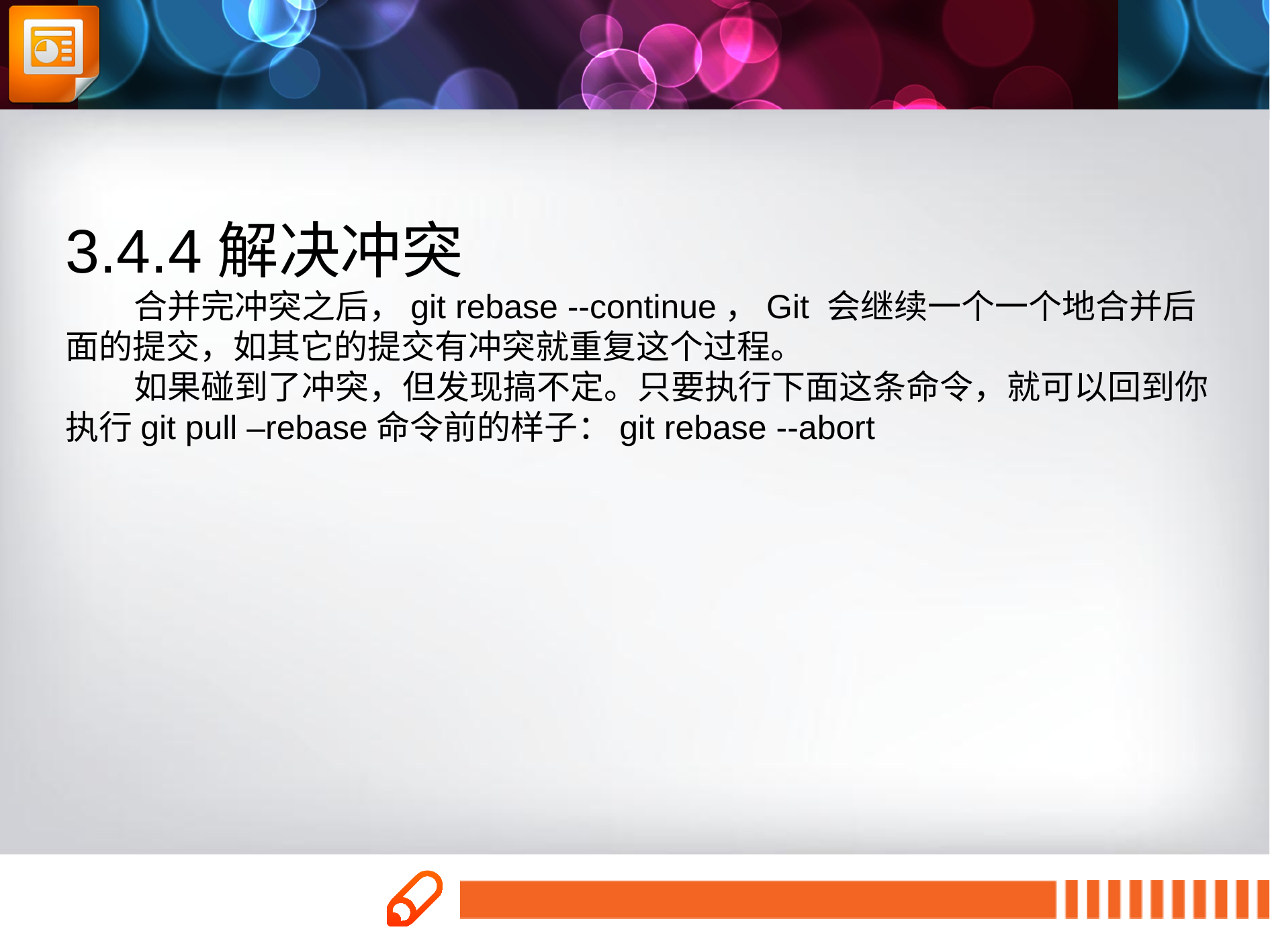

3.4.4解决冲突
        合并完冲突之后，git rebase --continue，Git 会继续一个一个地合并后面的提交，如其它的提交有冲突就重复这个过程。
        如果碰到了冲突，但发现搞不定。只要执行下面这条命令，就可以回到你执行git pull –rebase命令前的样子：git rebase --abort